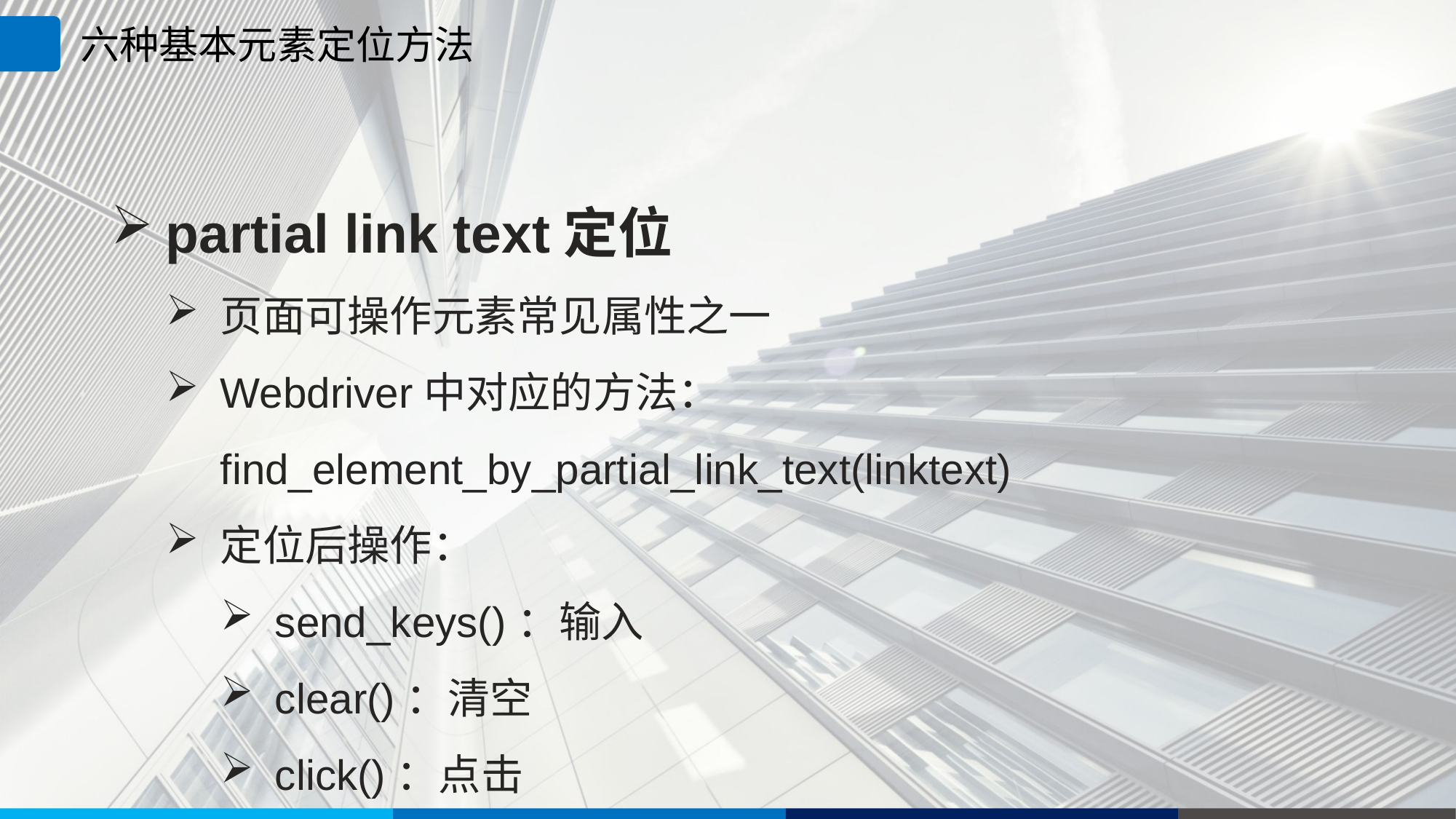

六种基本元素定位方法

partial link text定位
页面可操作元素常见属性之一
Webdriver中对应的方法：find_element_by_partial_link_text(linktext)
定位后操作：
send_keys()：输入
clear()：清空
click()：点击